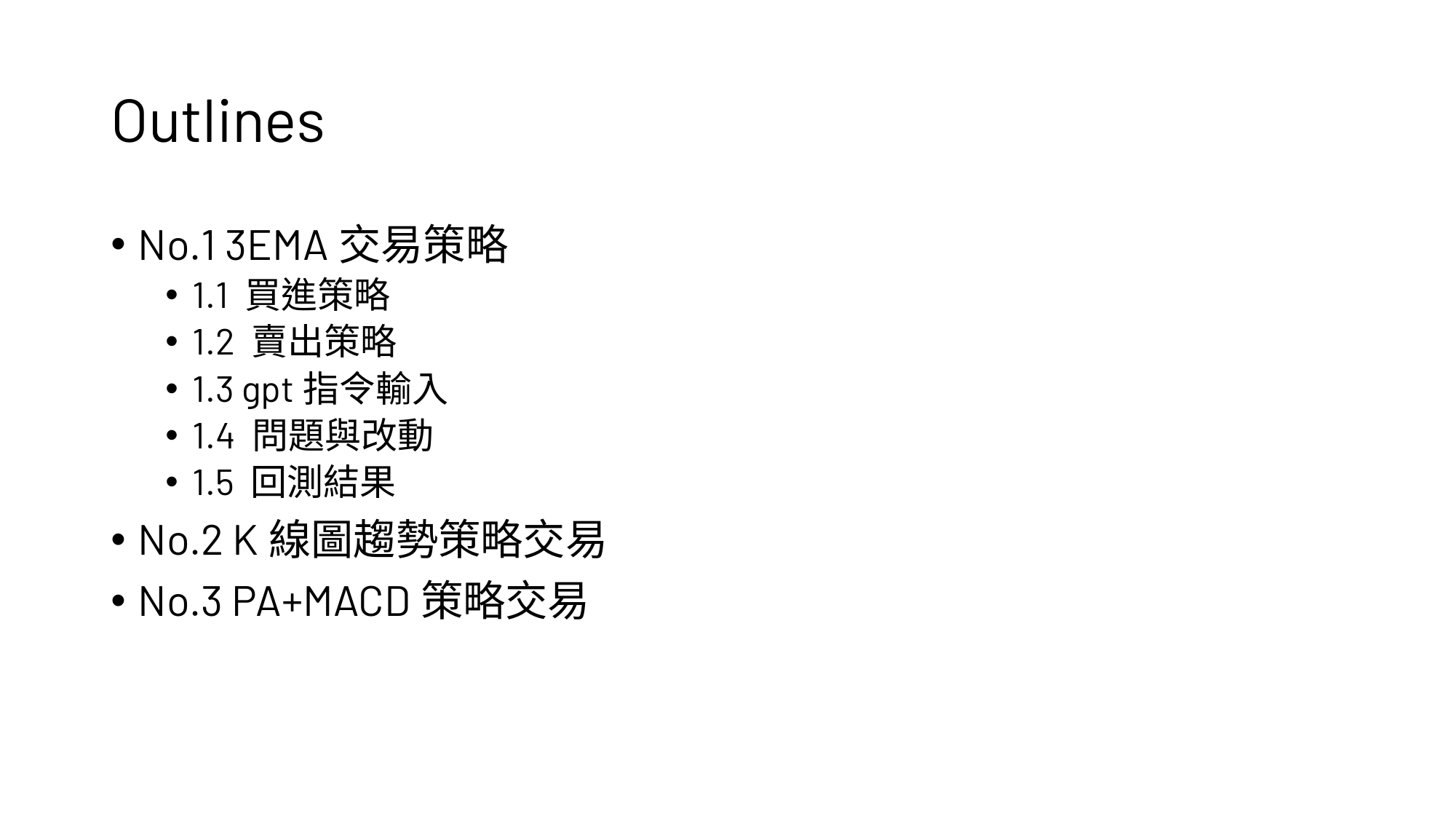

# Outlines
No.1 3EMA交易策略
1.1 買進策略
1.2 賣出策略
1.3 gpt指令輸入
1.4 問題與改動
1.5 回測結果
No.2 K線圖趨勢策略交易
No.3 PA+MACD策略交易